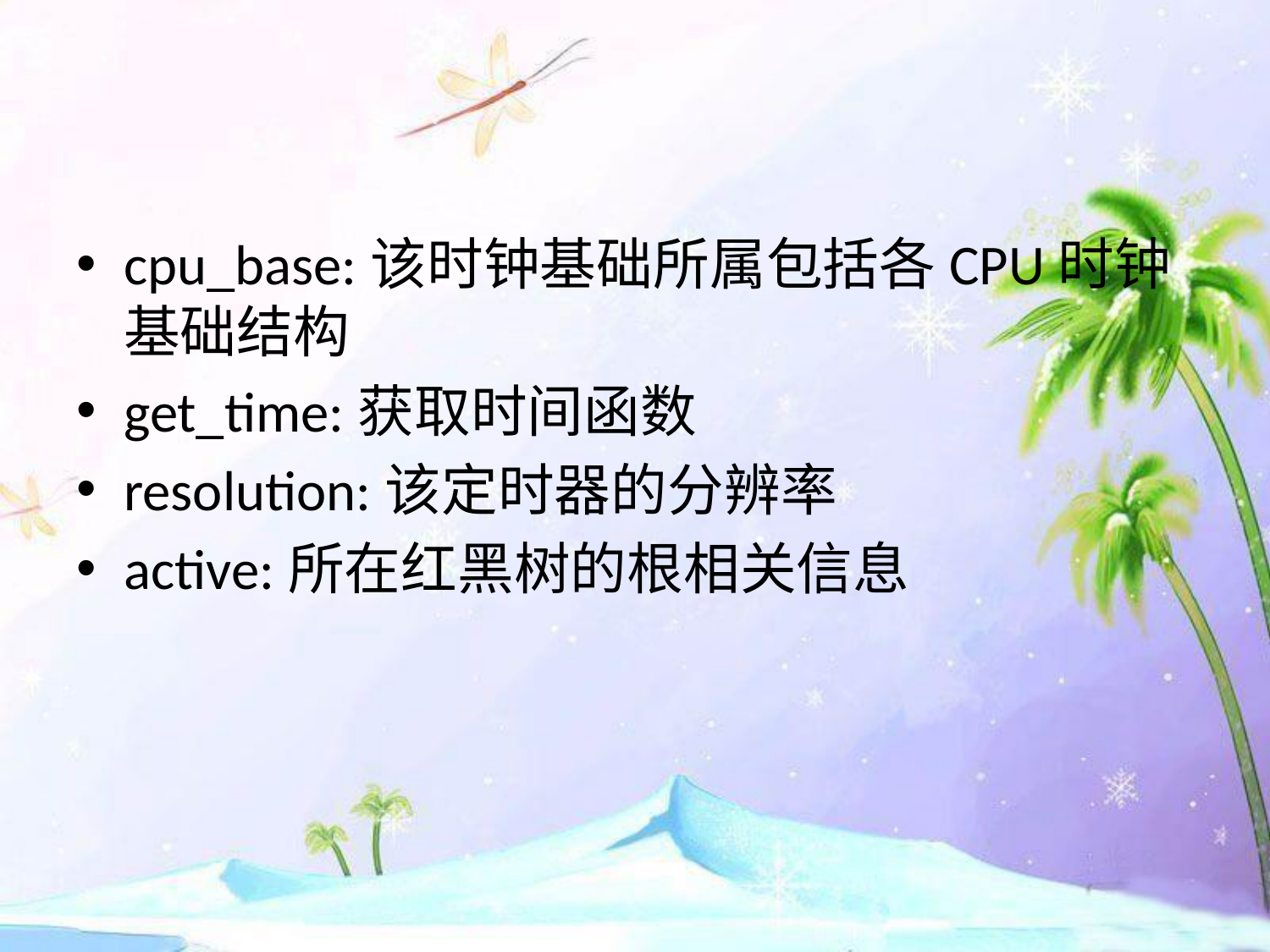

cpu_base:该时钟基础所属包括各CPU时钟基础结构
get_time:获取时间函数
resolution:该定时器的分辨率
active:所在红黑树的根相关信息